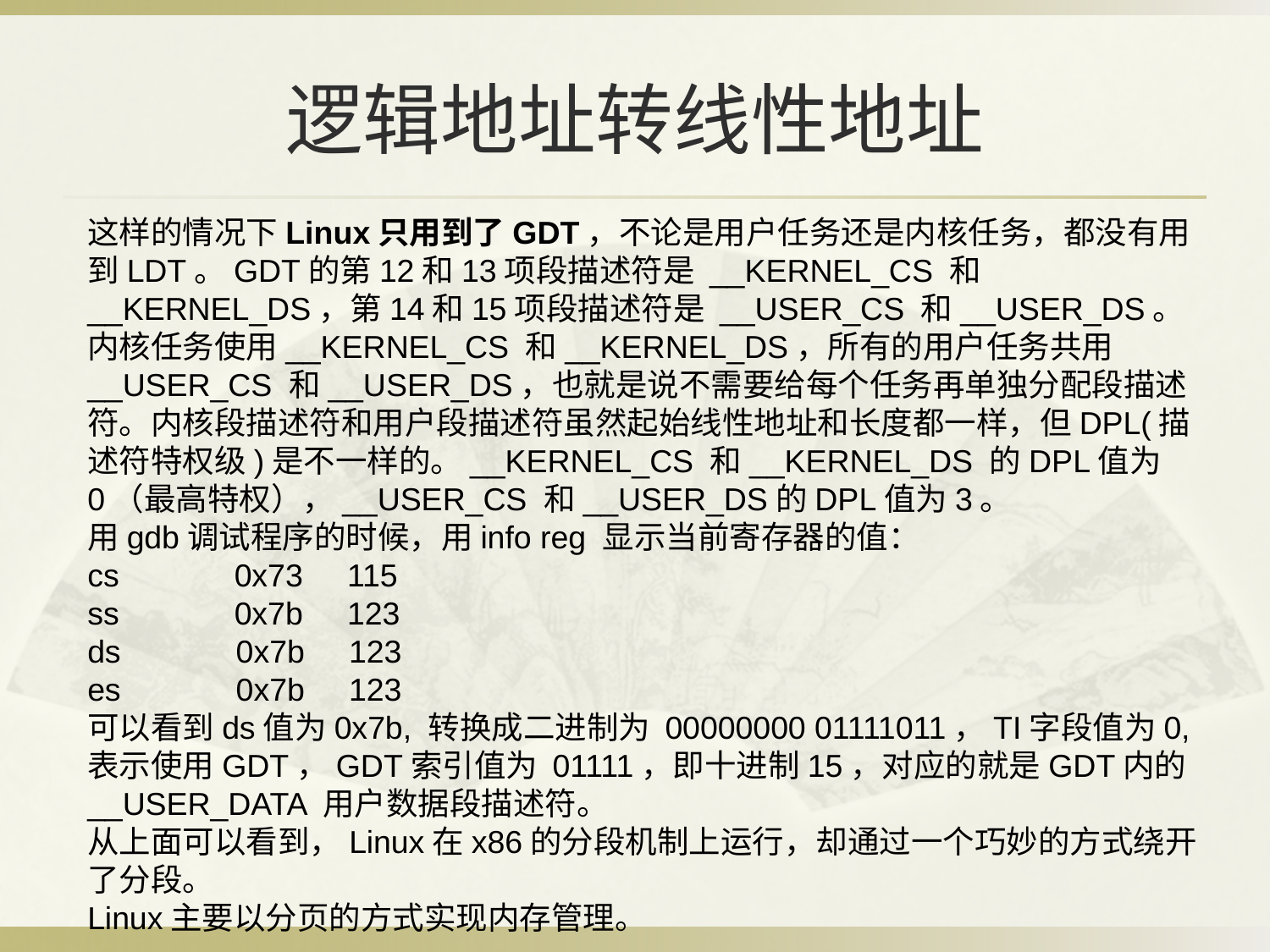

BBAAD9C20180234D78810CEA56E0B6D0E2B9B20918E83B70A6D98F34B1082BBC3B4CB53861613B0222C92008C846A8EC6DF921DA91D02BB11B4DC25E387E20DC24F5093D372C66F764BF29976F2244E727F1E0367CA8D314A8D6A1982F006CC8D8F62991BE0
# 逻辑地址转线性地址
这样的情况下Linux只用到了GDT，不论是用户任务还是内核任务，都没有用到LDT。GDT的第12和13项段描述符是 __KERNEL_CS 和__KERNEL_DS，第14和15项段描述符是 __USER_CS 和__USER_DS。内核任务使用__KERNEL_CS 和__KERNEL_DS，所有的用户任务共用__USER_CS 和__USER_DS，也就是说不需要给每个任务再单独分配段描述符。内核段描述符和用户段描述符虽然起始线性地址和长度都一样，但DPL(描述符特权级)是不一样的。__KERNEL_CS 和__KERNEL_DS 的DPL值为0（最高特权），__USER_CS 和__USER_DS的DPL值为3。
用gdb调试程序的时候，用info reg 显示当前寄存器的值：
cs             0x73     115
ss             0x7b     123
ds             0x7b     123
es             0x7b     123
可以看到ds值为0x7b, 转换成二进制为 00000000 01111011，TI字段值为0,表示使用GDT，GDT索引值为 01111，即十进制15，对应的就是GDT内的__USER_DATA 用户数据段描述符。
从上面可以看到，Linux在x86的分段机制上运行，却通过一个巧妙的方式绕开了分段。
Linux主要以分页的方式实现内存管理。